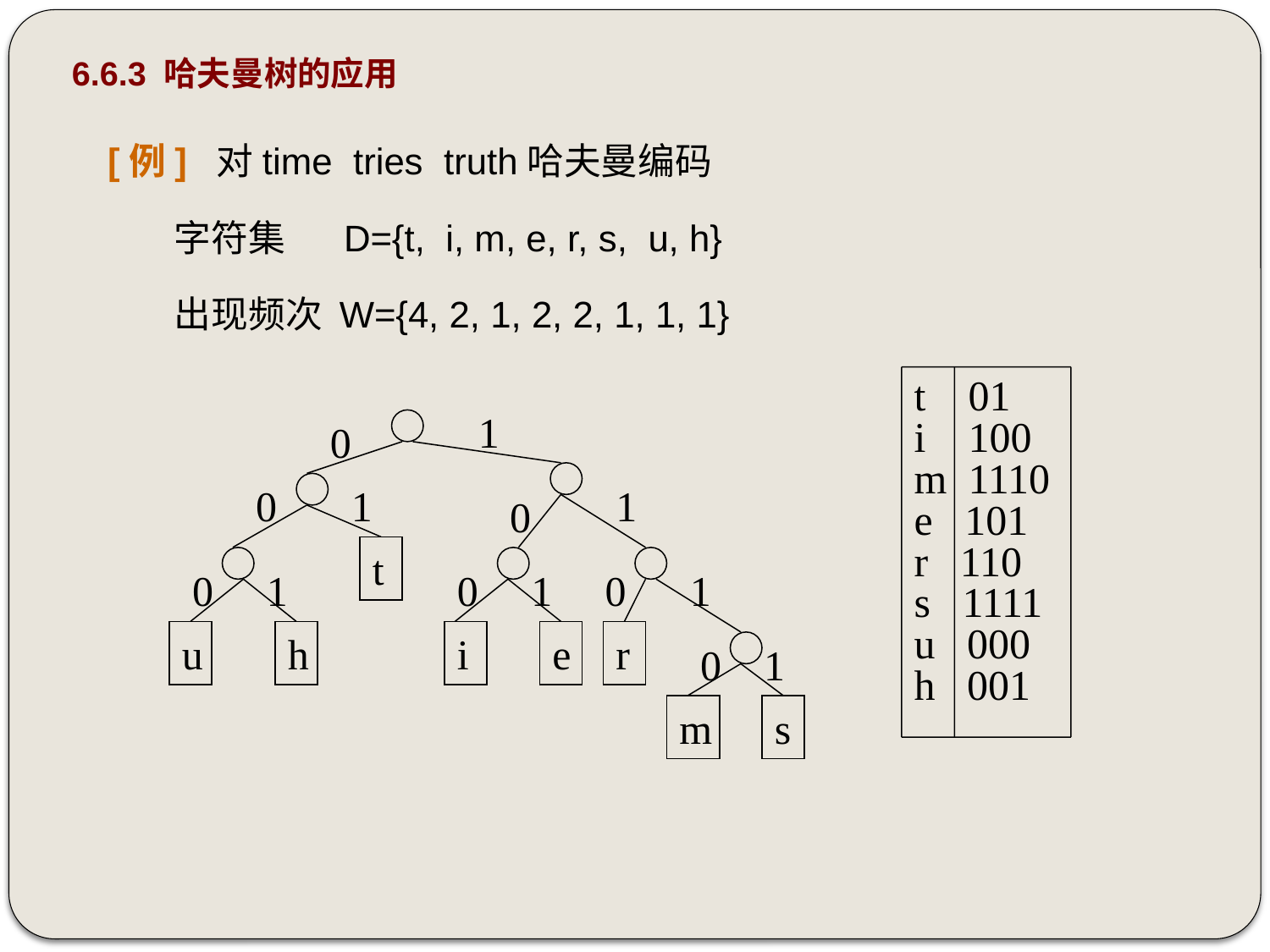

# 6.6.3 哈夫曼树的应用
[例]  对time  tries  truth哈夫曼编码
       字符集      D={t,  i, m, e, r, s,  u, h}
       出现频次 W={4, 2, 1, 2, 2, 1, 1, 1}

t    01
i    100
m  1110
e   101
r   110
s   1111
u   000
h   001
1
0

0

1
1
0

t

0
1
0
1
0
1

u
h
i
e
r
0

1

m
s